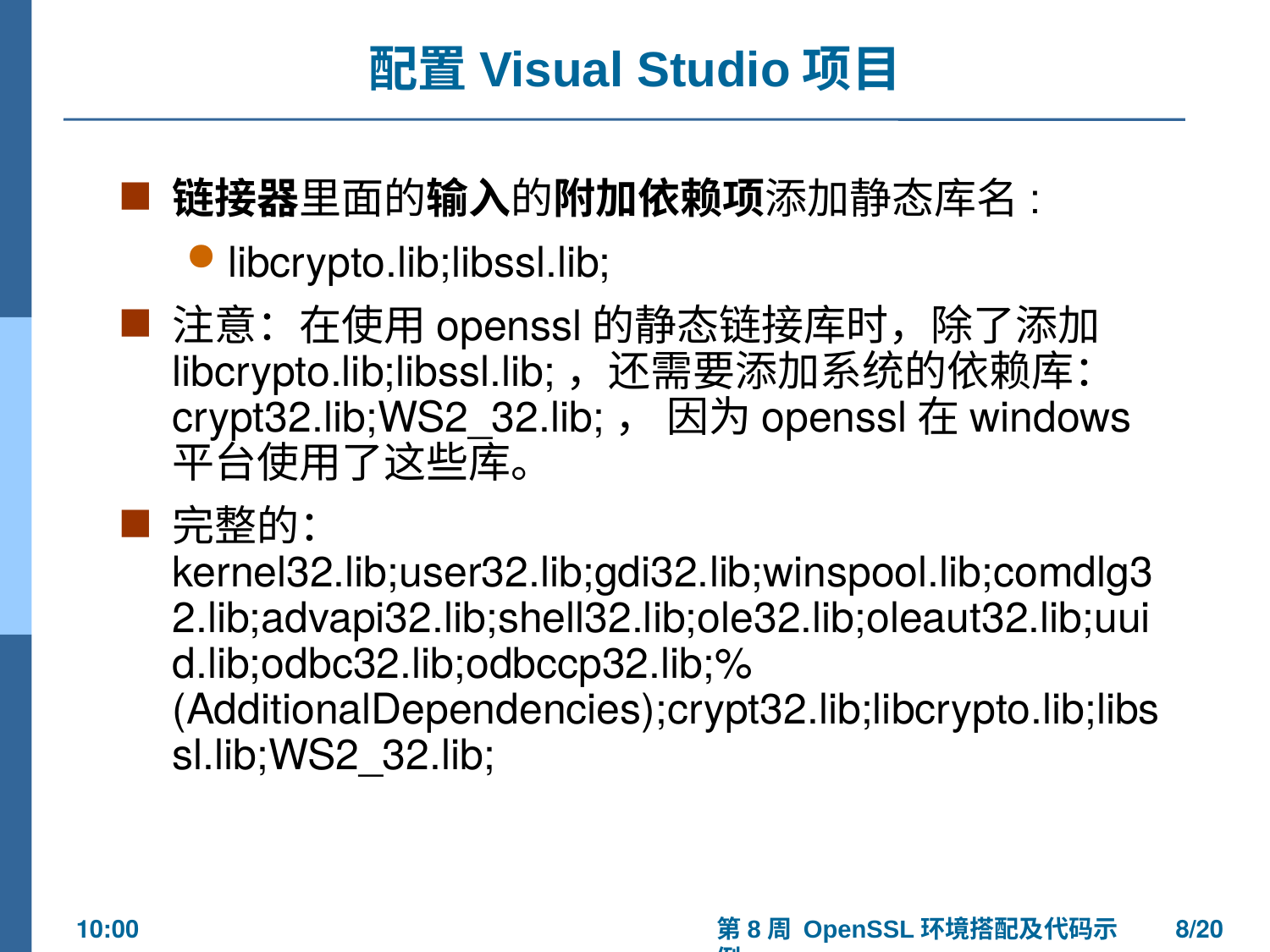

配置Visual Studio项目
链接器里面的输入的附加依赖项添加静态库名:
libcrypto.lib;libssl.lib;
注意：在使用openssl的静态链接库时，除了添加 libcrypto.lib;libssl.lib;，还需要添加系统的依赖库：crypt32.lib;WS2_32.lib;， 因为openssl在windows平台使用了这些库。
完整的： kernel32.lib;user32.lib;gdi32.lib;winspool.lib;comdlg32.lib;advapi32.lib;shell32.lib;ole32.lib;oleaut32.lib;uuid.lib;odbc32.lib;odbccp32.lib;%(AdditionalDependencies);crypt32.lib;libcrypto.lib;libssl.lib;WS2_32.lib;